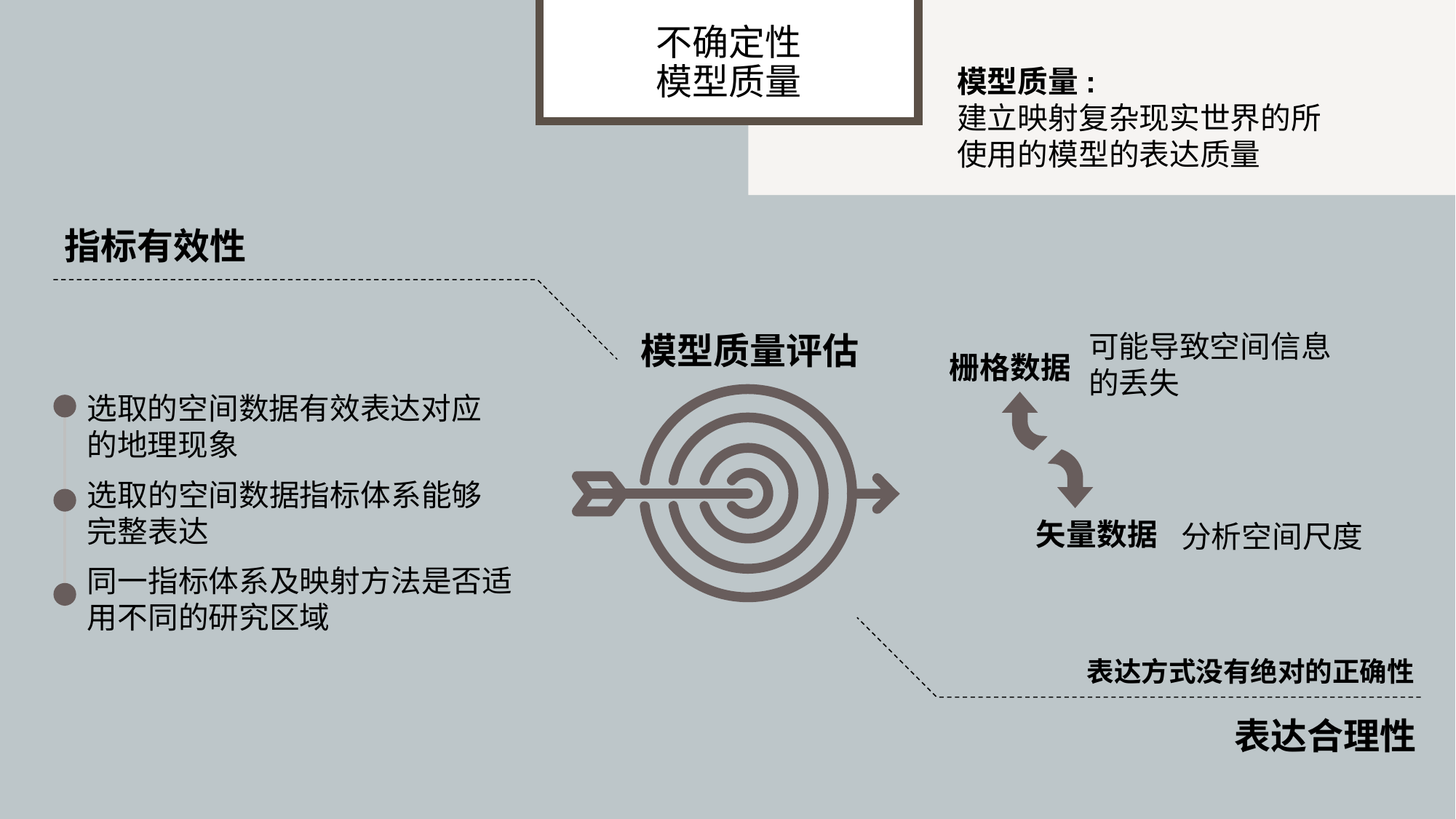

不确定性
模型质量
模型质量:
建立映射复杂现实世界的所使用的模型的表达质量

指标有效性

模型质量评估
可能导致空间信息的丢失
栅格数据
选取的空间数据有效表达对应的地理现象

选取的空间数据指标体系能够完整表达

矢量数据
分析空间尺度
同一指标体系及映射方法是否适用不同的研究区域

表达方式没有绝对的正确性
表达合理性